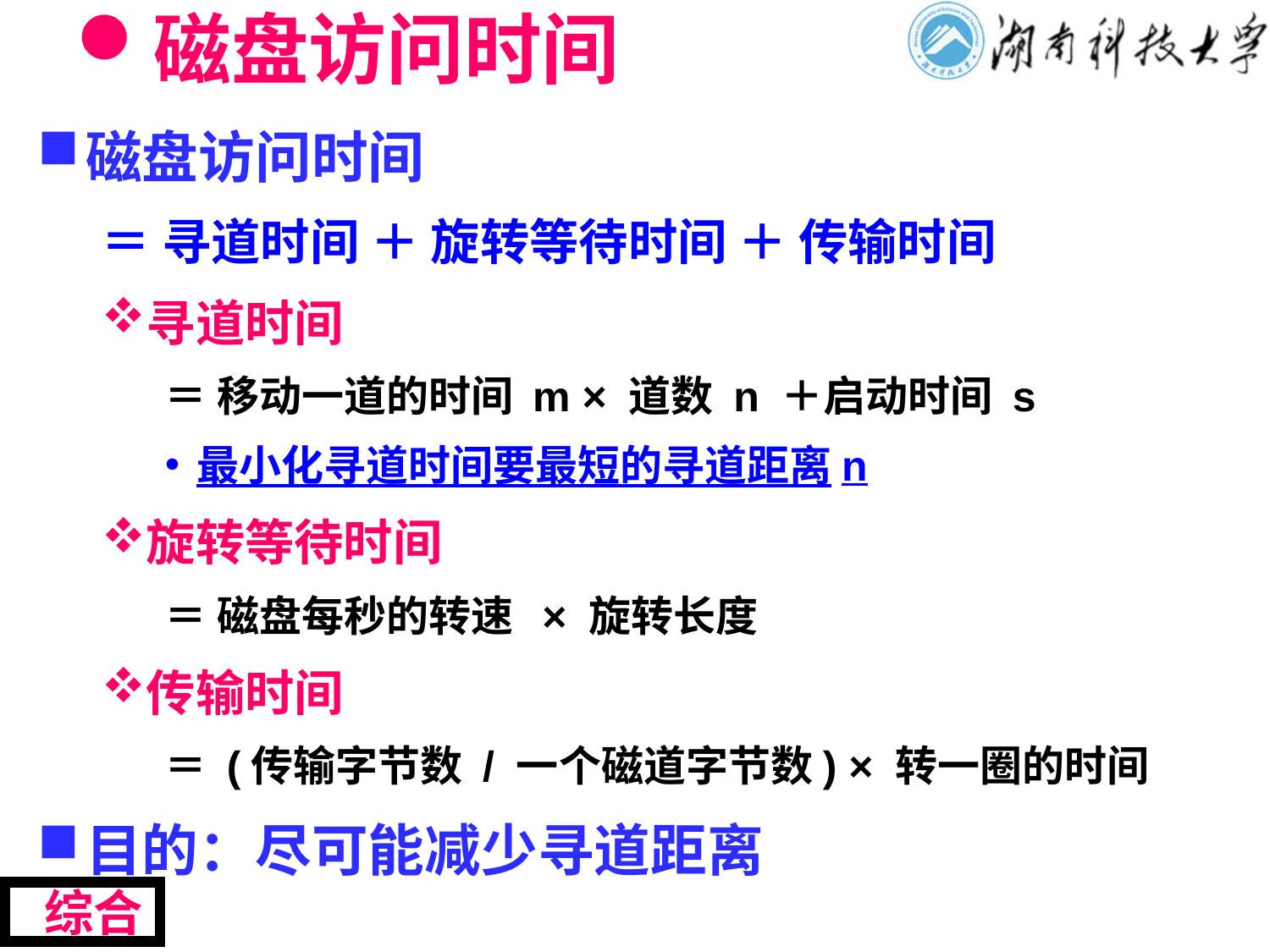

# 磁盘访问时间
磁盘访问时间
＝ 寻道时间 ＋ 旋转等待时间 ＋ 传输时间
寻道时间
＝ 移动一道的时间 m × 道数 n ＋启动时间 s
最小化寻道时间要最短的寻道距离n
旋转等待时间
＝ 磁盘每秒的转速  × 旋转长度
传输时间
＝ (传输字节数 / 一个磁道字节数) × 转一圈的时间
目的：尽可能减少寻道距离
 综合